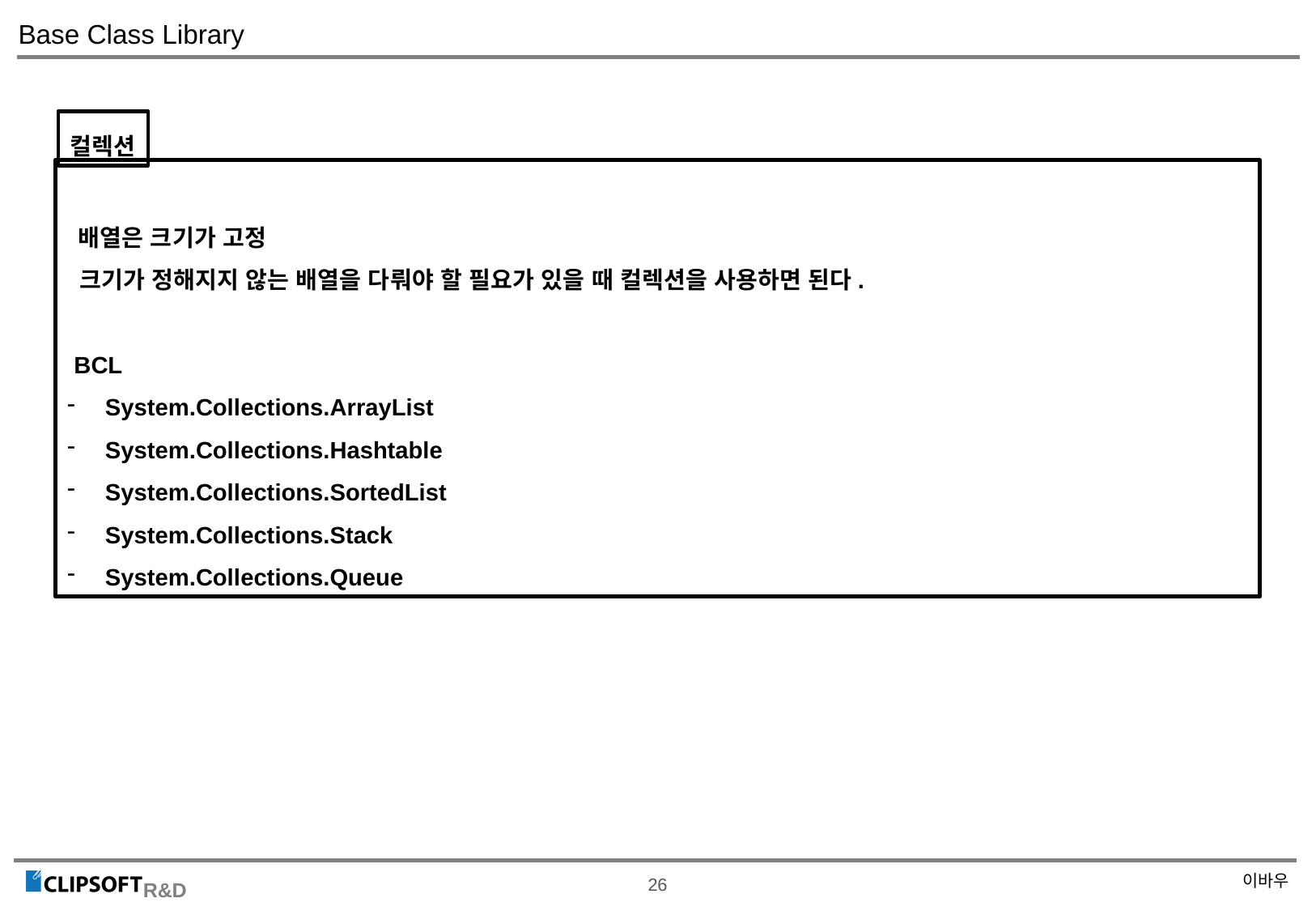

# Base Class Library
컬렉션

 배열은 크기가 고정
 크기가 정해지지 않는 배열을 다뤄야 할 필요가 있을 때 컬렉션을 사용하면 된다.

 BCL
System.Collections.ArrayList
System.Collections.Hashtable
System.Collections.SortedList
System.Collections.Stack
System.Collections.Queue
이바우